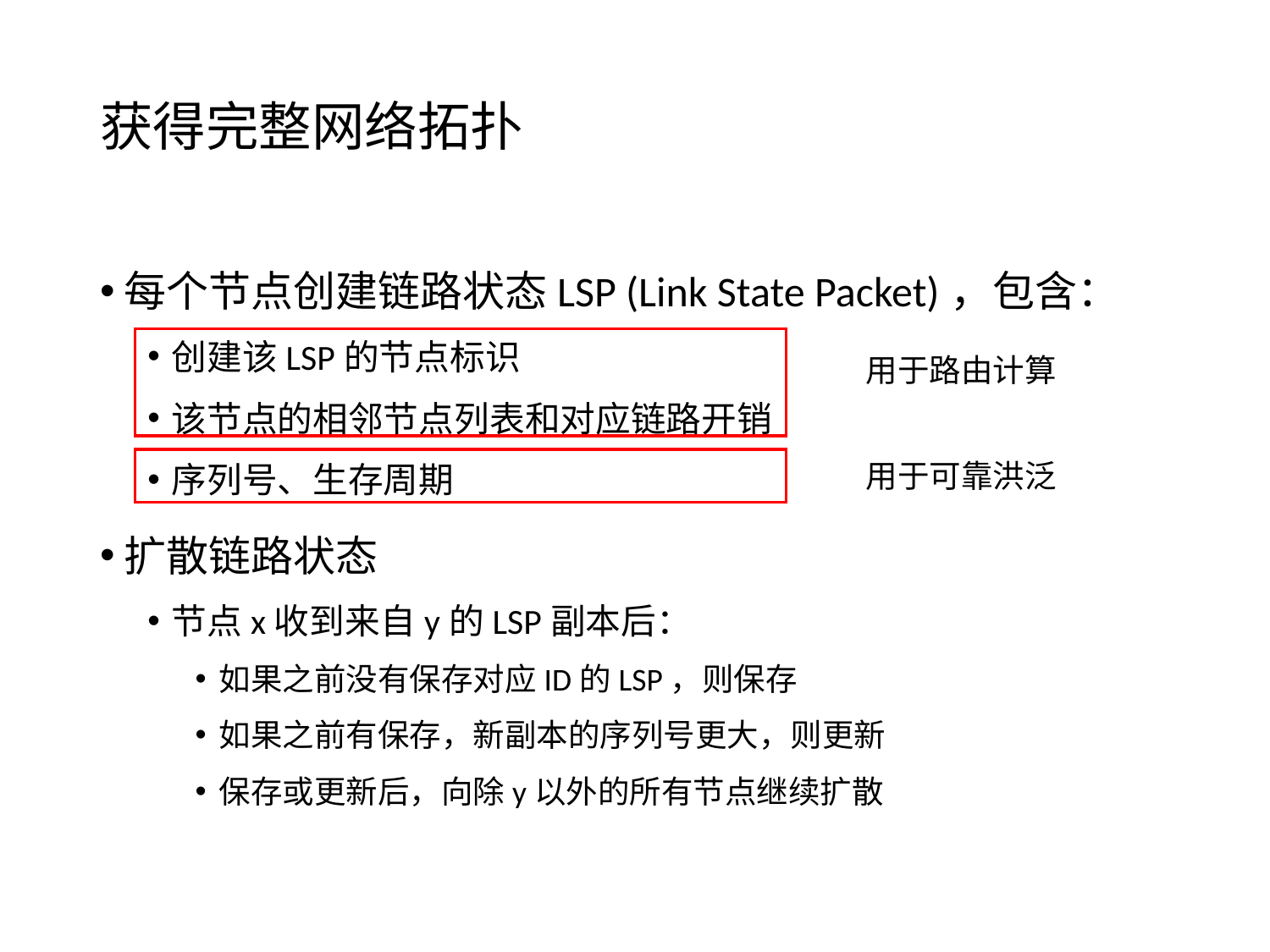

# 获得完整网络拓扑
每个节点创建链路状态LSP (Link State Packet)，包含：
创建该LSP的节点标识
该节点的相邻节点列表和对应链路开销
序列号、生存周期
扩散链路状态
节点x收到来自y的LSP副本后：
如果之前没有保存对应ID的LSP，则保存
如果之前有保存，新副本的序列号更大，则更新
保存或更新后，向除y以外的所有节点继续扩散

用于路由计算

用于可靠洪泛
20